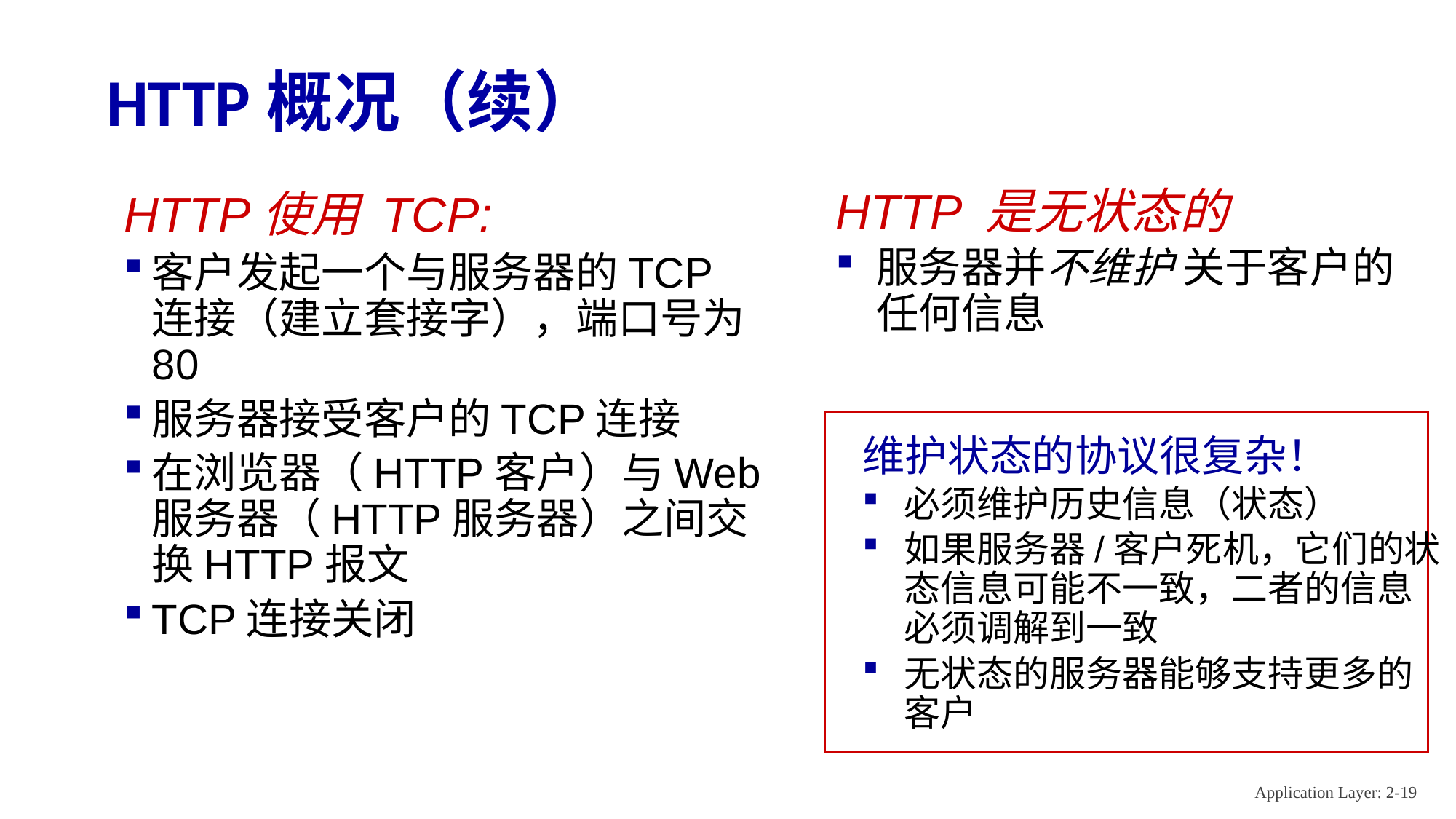

# HTTP概况（续）
HTTP使用 TCP:
客户发起一个与服务器的TCP连接（建立套接字），端口号为80
服务器接受客户的TCP连接
在浏览器（HTTP客户）与Web服务器（HTTP服务器）之间交换HTTP报文
TCP连接关闭
HTTP 是无状态的
服务器并不维护 关于客户的任何信息

维护状态的协议很复杂！
必须维护历史信息（状态）
如果服务器/客户死机，它们的状态信息可能不一致，二者的信息必须调解到一致
无状态的服务器能够支持更多的客户
Application Layer: 2-19